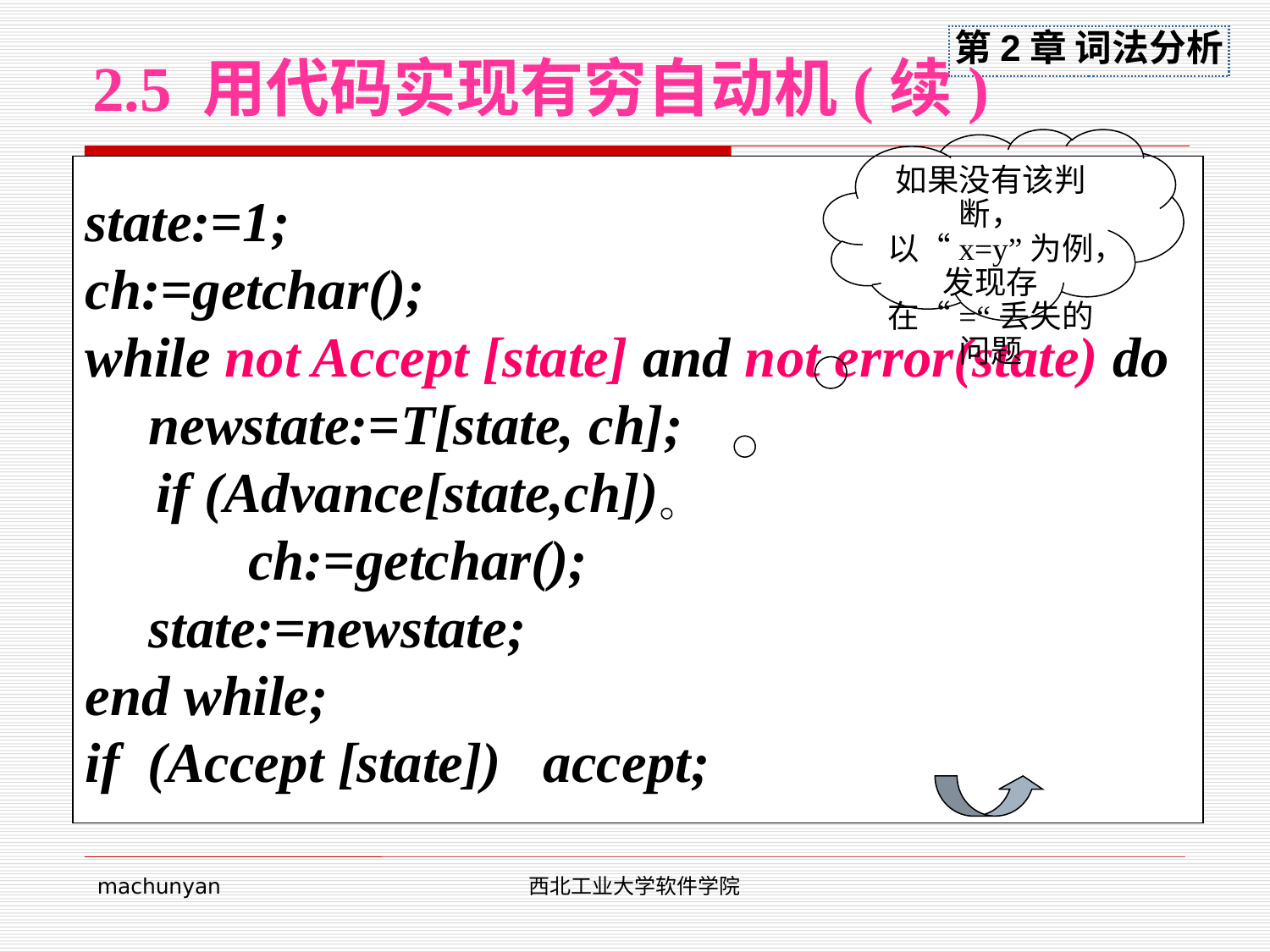

# 2.5 用代码实现有穷自动机(续)
如果没有该判断，以“x=y”为例，发现存在“=“丢失的问题
state:=1;
ch:=getchar();
while not Accept [state] and not error(state) do
	newstate:=T[state, ch];
     if (Advance[state,ch])
	       ch:=getchar();
	state:=newstate;
end while;
if  (Accept [state])   accept;

machunyan

西北工业大学软件学院
126